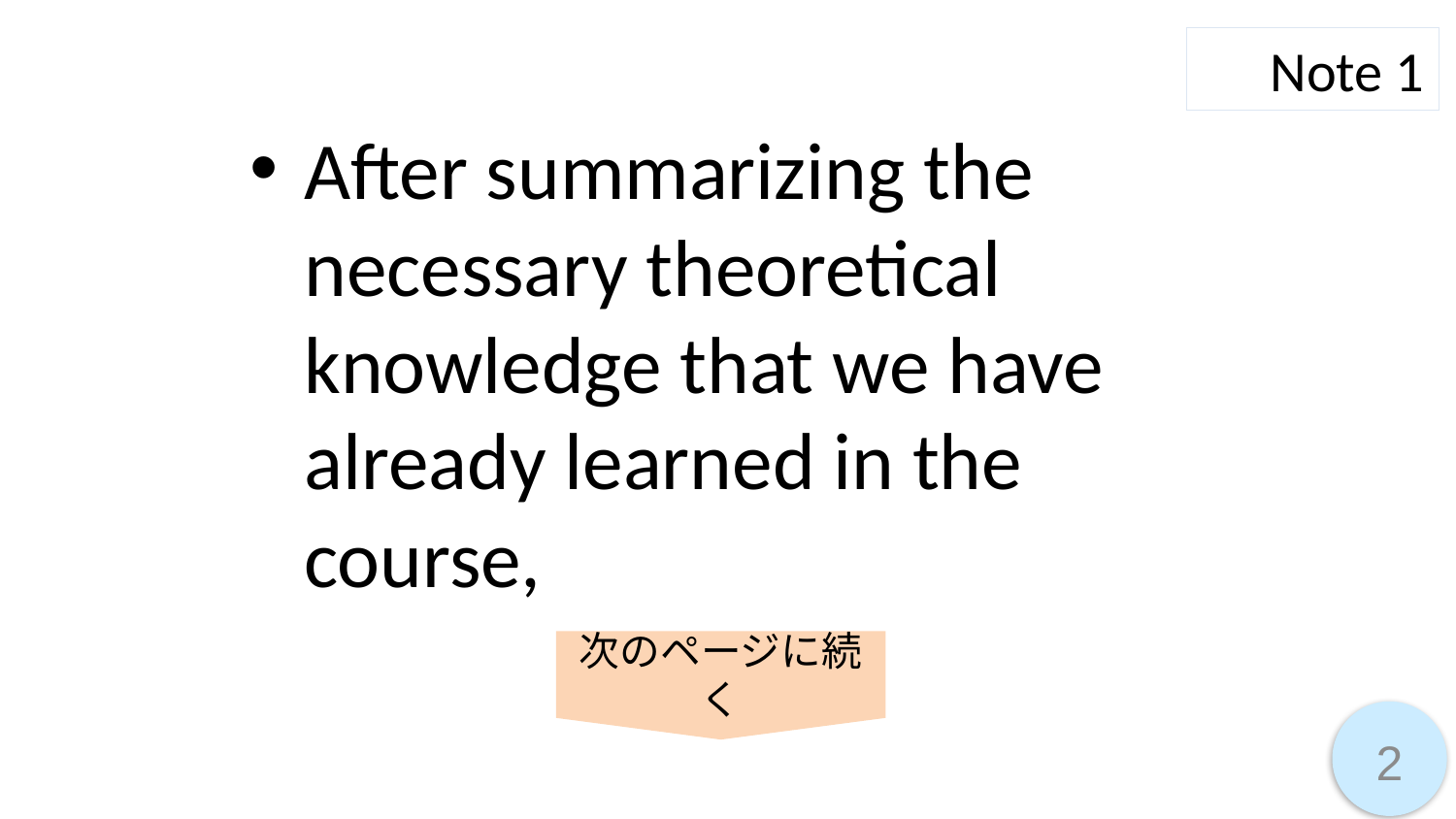

Note 1
After summarizing the necessary theoretical knowledge that we have already learned in the course,
次のページに続く
2